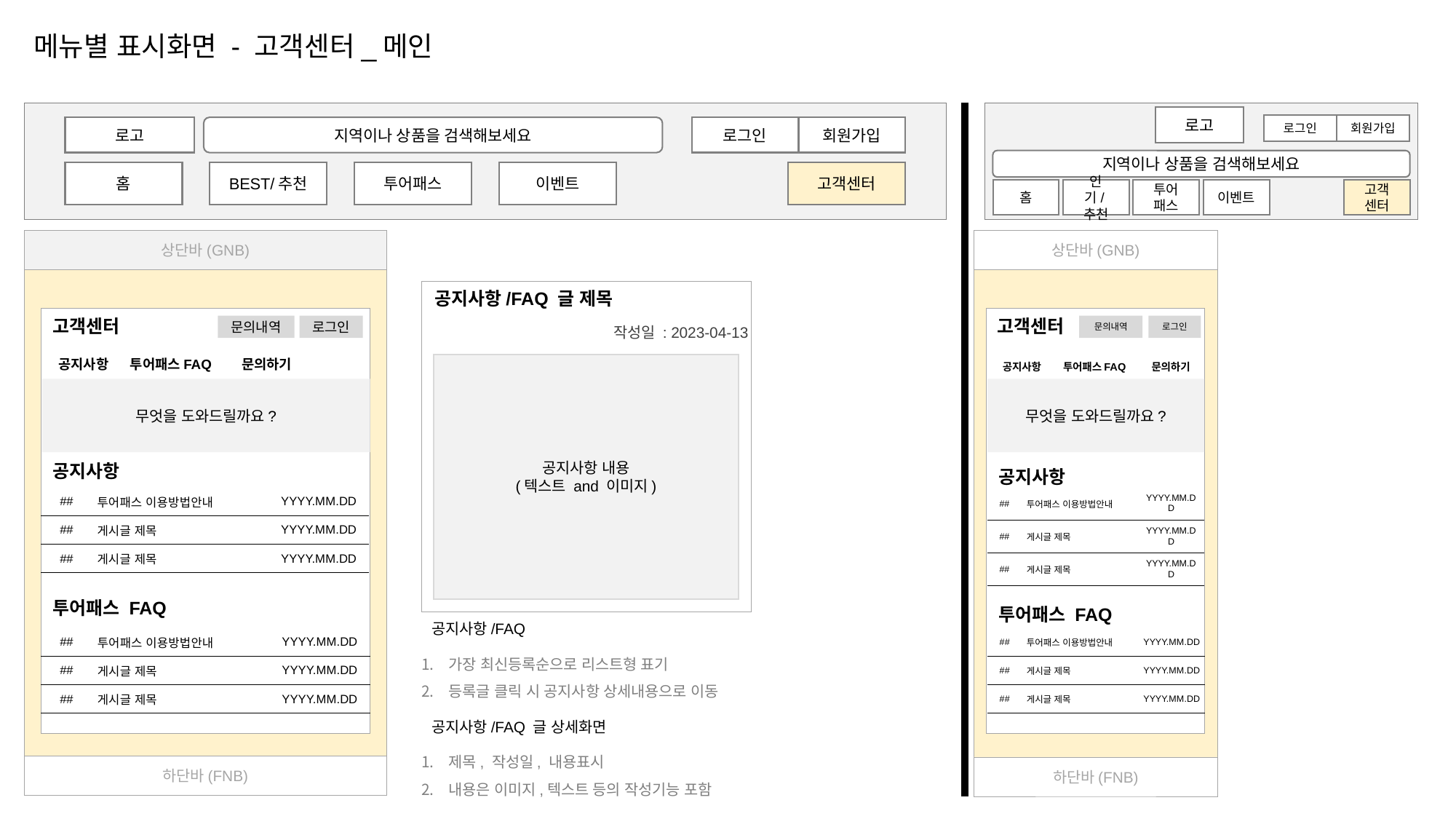

메뉴별 표시화면 - 고객센터_메인

G
로고
로그인
회원가입
로고
지역이나 상품을 검색해보세요
로그인
회원가입
지역이나 상품을 검색해보세요
홈
BEST/추천
투어패스
이벤트
고객센터
홈
인기/추천
투어
패스
이벤트
고객
센터
상단바(GNB)
상단바(GNB)

공지사항/FAQ 글 제목

고객센터
고객센터
문의내역
로그인
문의내역
로그인
작성일 : 2023-04-13
공지사항
투어패스FAQ
문의하기
공지사항 내용
(텍스트 and 이미지)
공지사항
투어패스FAQ
문의하기
무엇을 도와드릴까요?
무엇을 도와드릴까요?
공지사항
공지사항
| ## | 투어패스 이용방법안내 | YYYY.MM.DD |
| --- | --- | --- |
| ## | 게시글 제목 | YYYY.MM.DD |
| ## | 게시글 제목 | YYYY.MM.DD |
| ## | 투어패스 이용방법안내 | YYYY.MM.DD |
| --- | --- | --- |
| ## | 게시글 제목 | YYYY.MM.DD |
| ## | 게시글 제목 | YYYY.MM.DD |
투어패스 FAQ
투어패스 FAQ
공지사항/FAQ
| ## | 투어패스 이용방법안내 | YYYY.MM.DD |
| --- | --- | --- |
| ## | 게시글 제목 | YYYY.MM.DD |
| ## | 게시글 제목 | YYYY.MM.DD |
| ## | 투어패스 이용방법안내 | YYYY.MM.DD |
| --- | --- | --- |
| ## | 게시글 제목 | YYYY.MM.DD |
| ## | 게시글 제목 | YYYY.MM.DD |
가장 최신등록순으로 리스트형 표기
등록글 클릭 시 공지사항 상세내용으로 이동
공지사항/FAQ 글 상세화면
제목, 작성일, 내용표시
내용은 이미지,텍스트 등의 작성기능 포함
하단바(FNB)
하단바(FNB)